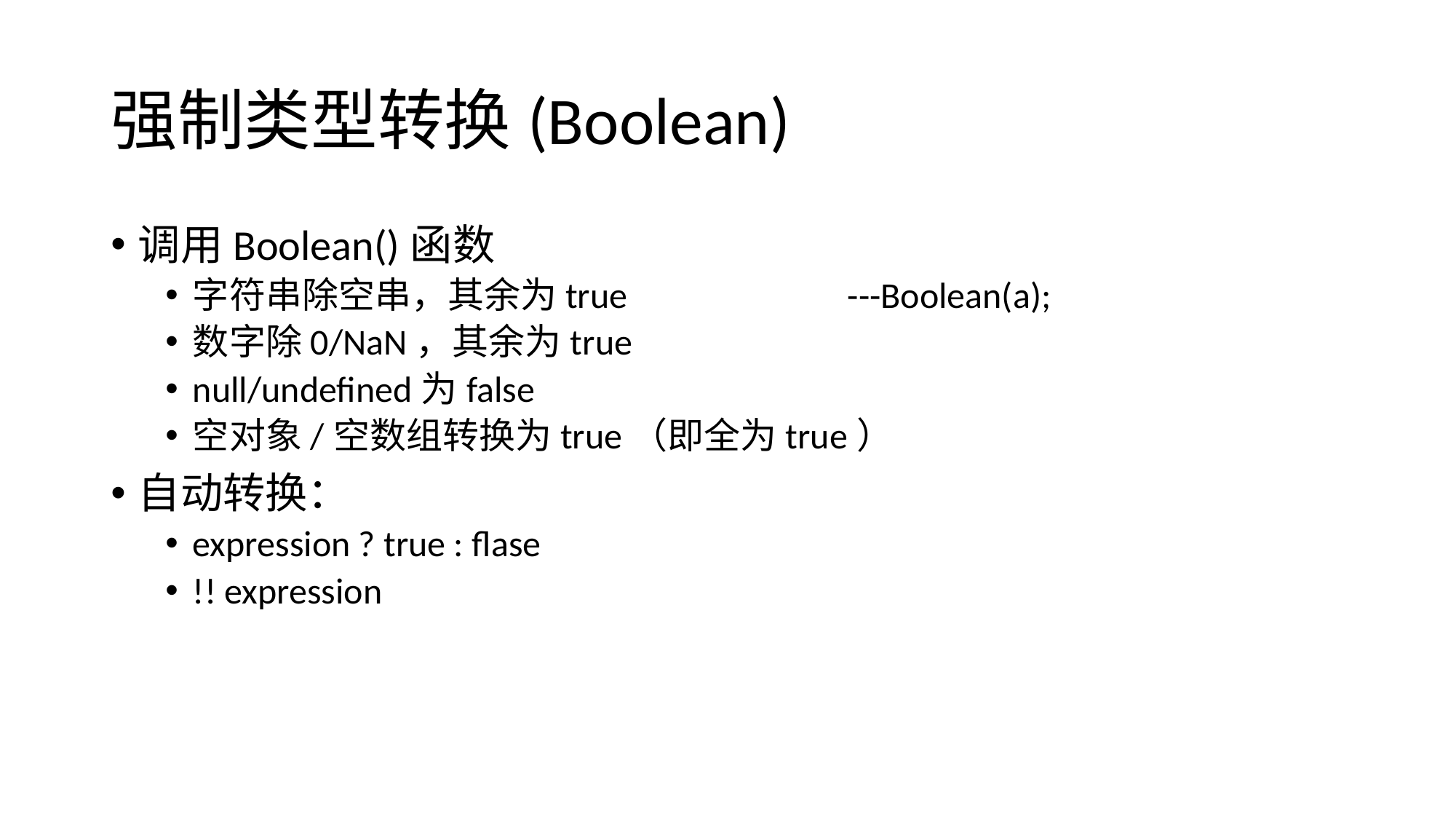

# 强制类型转换(Boolean)
调用Boolean()函数
字符串除空串，其余为true			---Boolean(a);
数字除0/NaN，其余为true
null/undefined为false
空对象/空数组转换为true（即全为true）
自动转换：
expression ? true : flase
!! expression